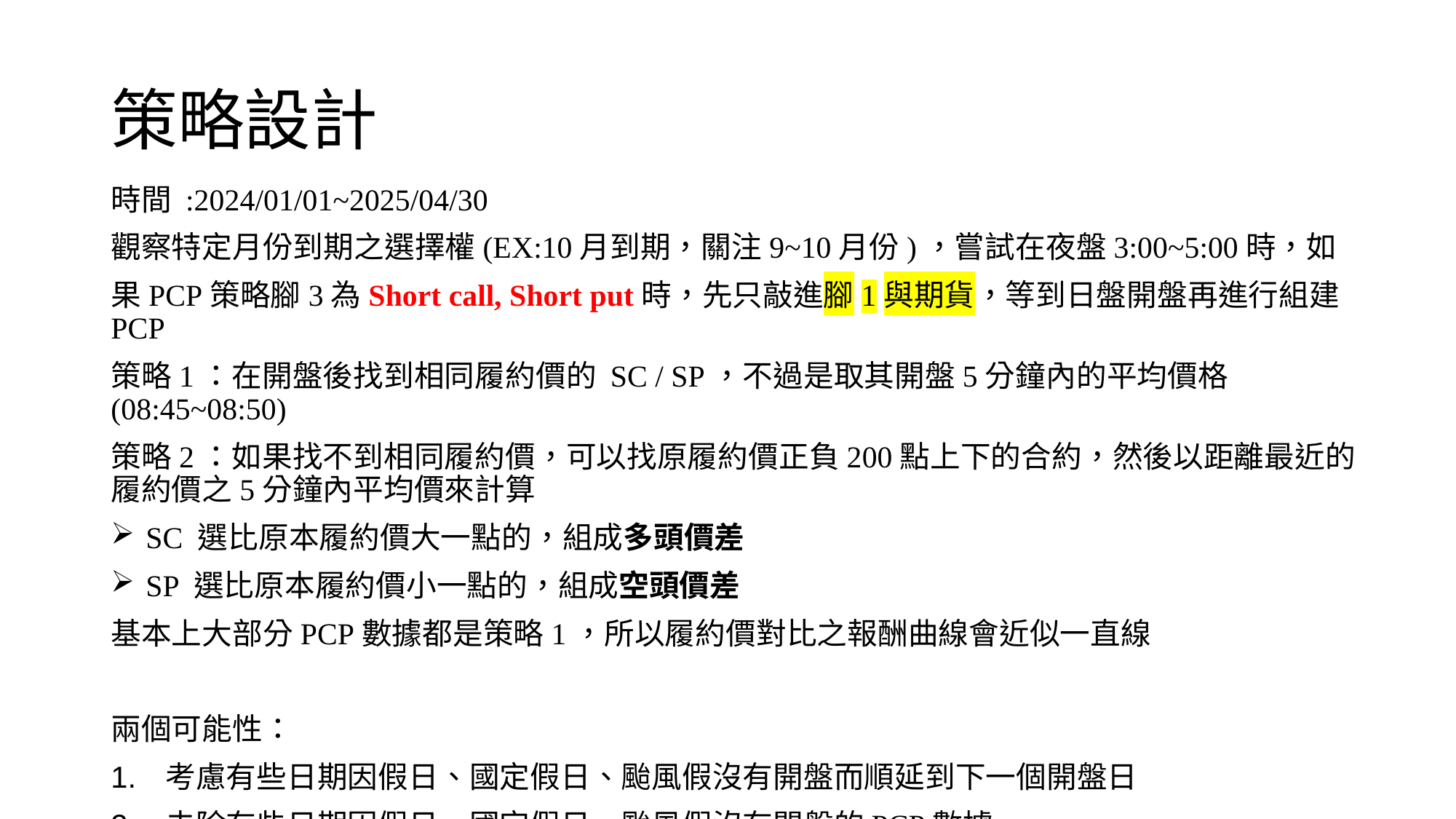

# 策略設計
時間 :2024/01/01~2025/04/30
觀察特定月份到期之選擇權(EX:10月到期，關注9~10月份)，嘗試在夜盤3:00~5:00時，如
果PCP策略腳3為Short call, Short put時，先只敲進腳1與期貨，等到日盤開盤再進行組建PCP
策略1：在開盤後找到相同履約價的 SC / SP，不過是取其開盤5分鐘內的平均價格 (08:45~08:50)
策略2：如果找不到相同履約價，可以找原履約價正負200點上下的合約，然後以距離最近的履約價之5分鐘內平均價來計算
 SC 選比原本履約價大一點的，組成多頭價差
 SP 選比原本履約價小一點的，組成空頭價差
基本上大部分PCP數據都是策略1，所以履約價對比之報酬曲線會近似一直線

兩個可能性：
考慮有些日期因假日、國定假日、颱風假沒有開盤而順延到下一個開盤日
去除有些日期因假日、國定假日、颱風假沒有開盤的PCP數據